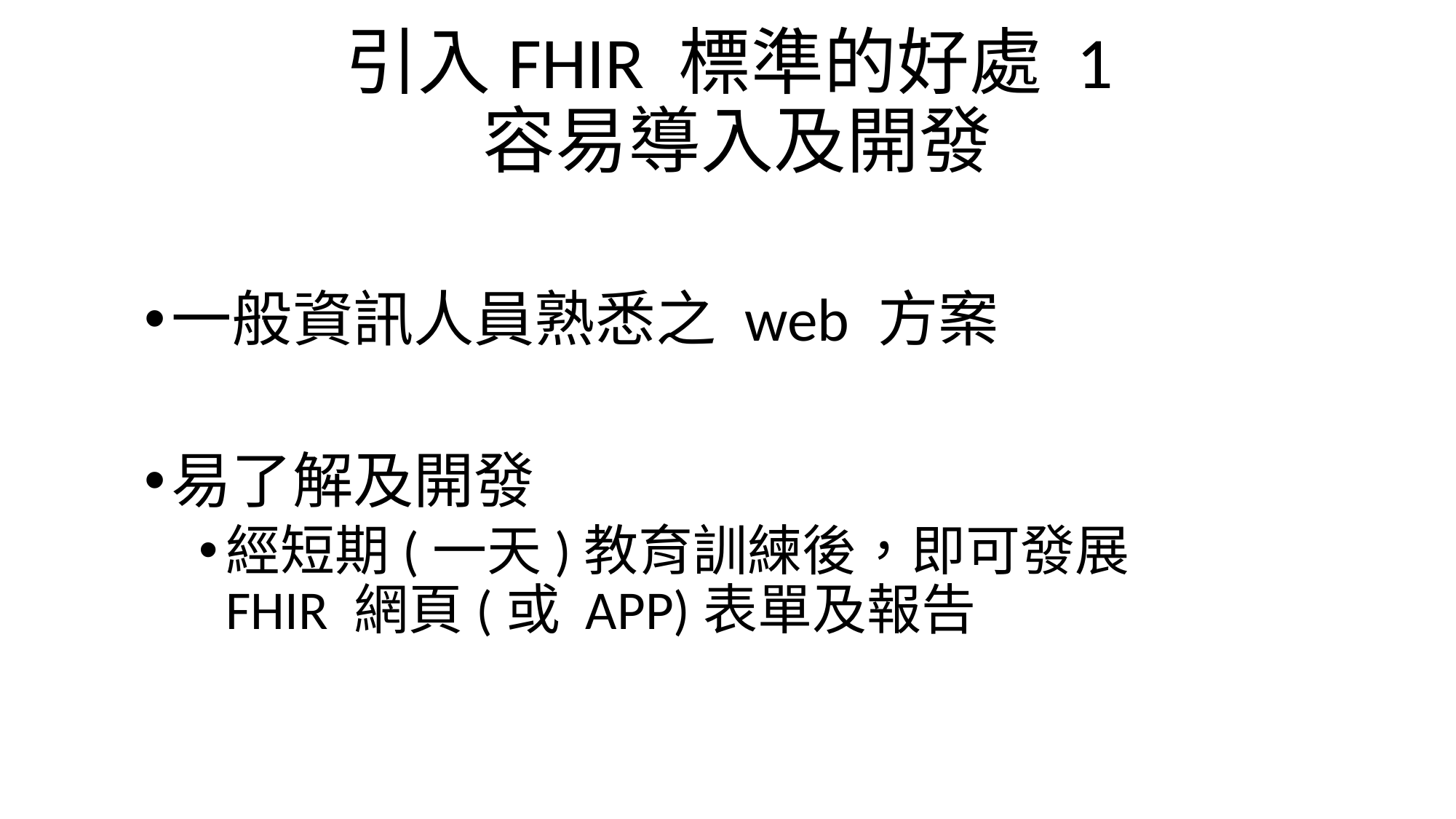

# 引入FHIR 標準的好處 1 容易導入及開發
一般資訊人員熟悉之 web 方案

易了解及開發
經短期(一天)教育訓練後，即可發展 FHIR 網頁(或 APP)表單及報告